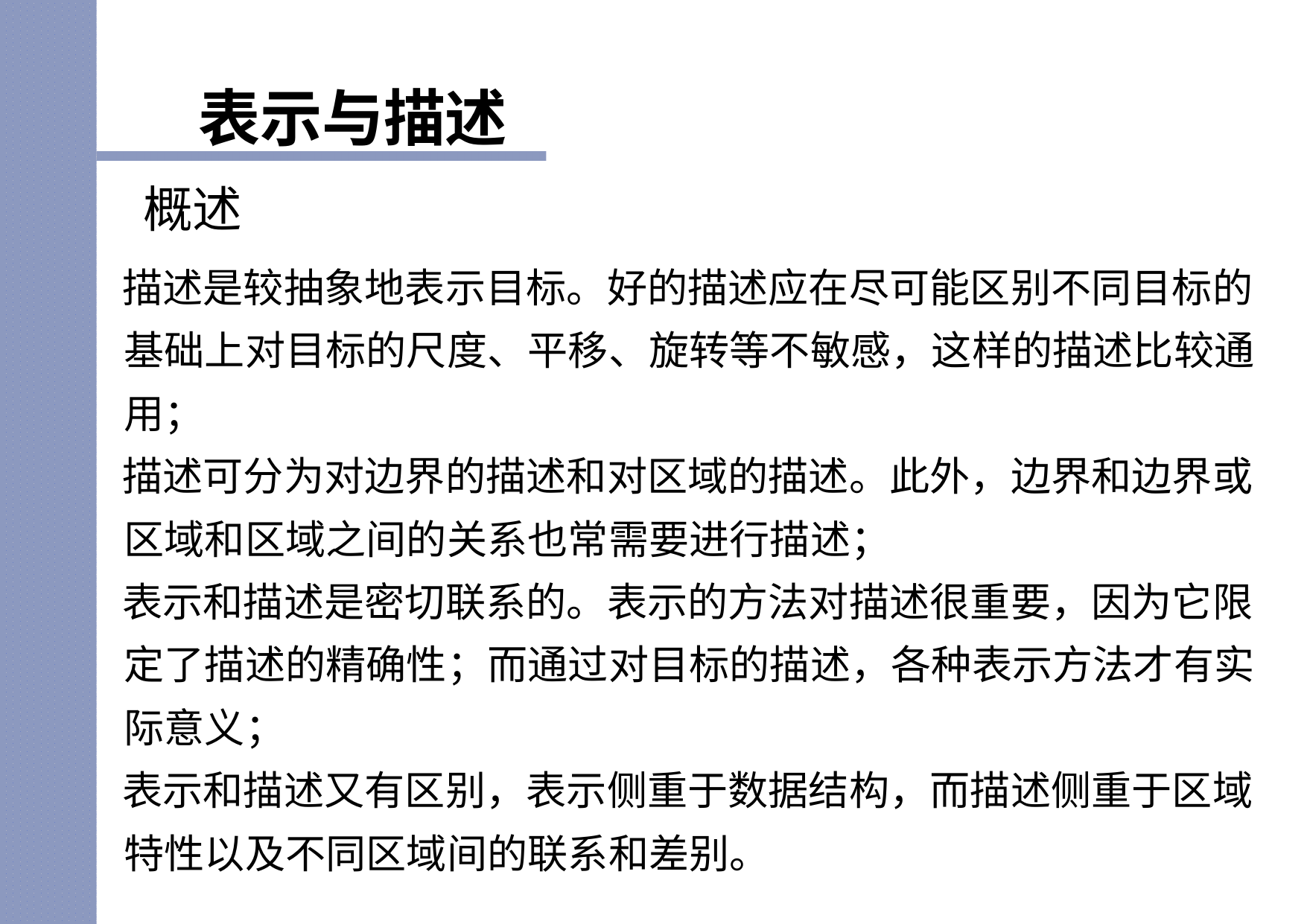

# 表示与描述
概述
描述是较抽象地表示目标。好的描述应在尽可能区别不同目标的基础上对目标的尺度、平移、旋转等不敏感，这样的描述比较通用；
描述可分为对边界的描述和对区域的描述。此外，边界和边界或区域和区域之间的关系也常需要进行描述；
表示和描述是密切联系的。表示的方法对描述很重要，因为它限定了描述的精确性；而通过对目标的描述，各种表示方法才有实际意义；
表示和描述又有区别，表示侧重于数据结构，而描述侧重于区域特性以及不同区域间的联系和差别。